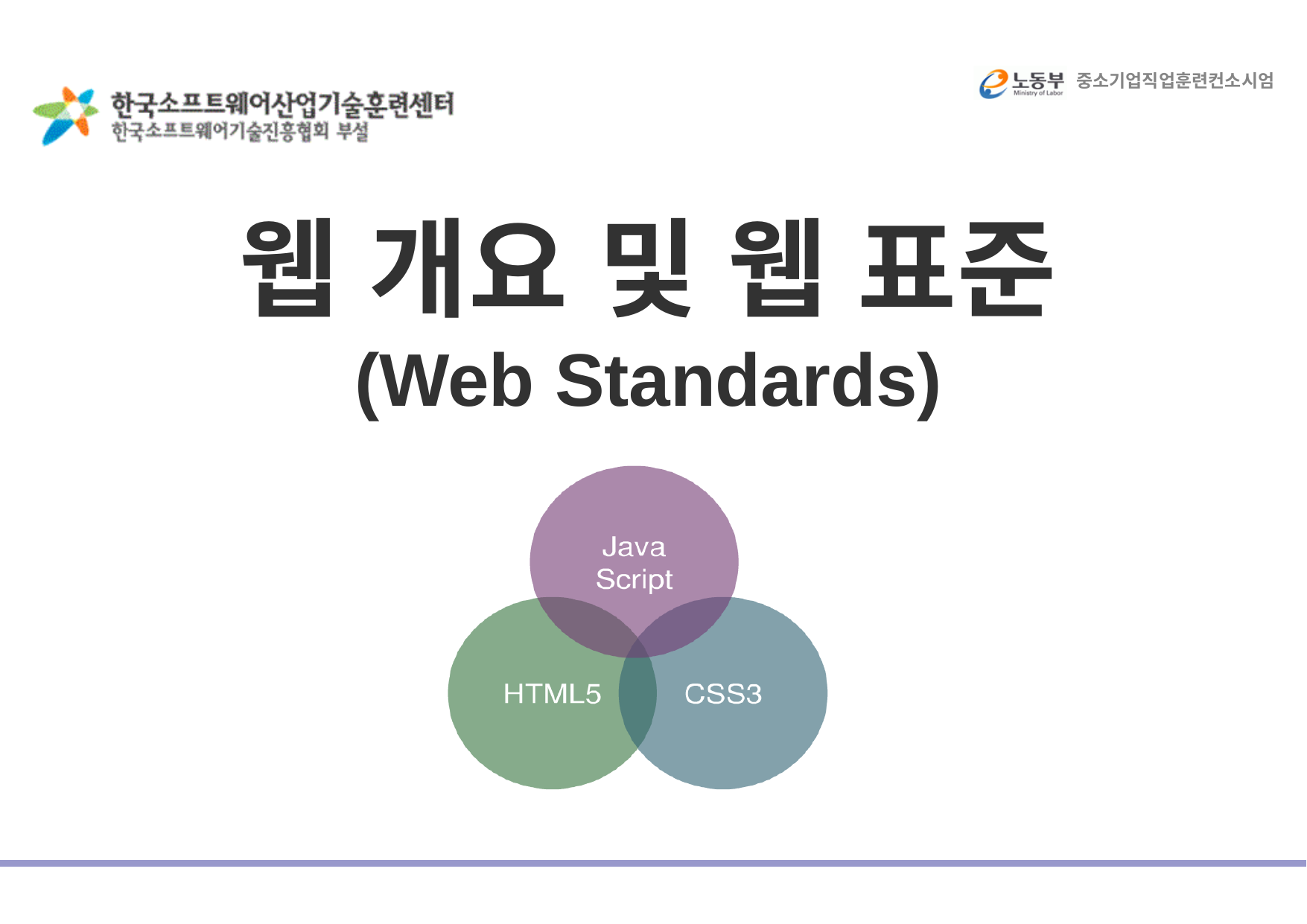

중소기업직업훈련컨소시엄

웹 개요 및 웹 표준
(Web Standards)